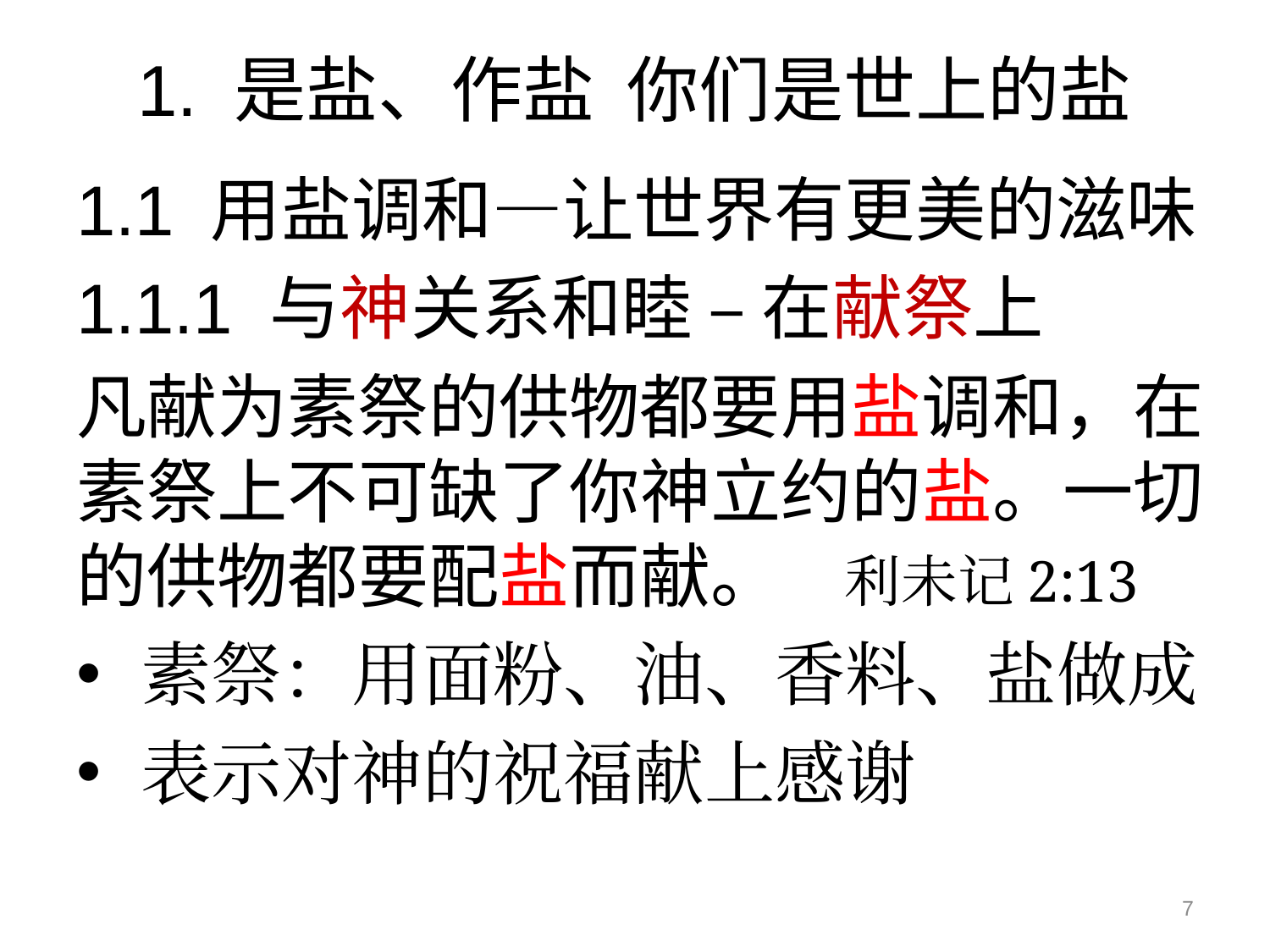

# 1. 是盐、作盐  你们是世上的盐
1.1 用盐调和—让世界有更美的滋味
1.1.1 与神关系和睦 – 在献祭上
凡献为素祭的供物都要用盐调和，在素祭上不可缺了你神立约的盐。一切的供物都要配盐而献。    利未记2:13
素祭：用面粉、油、香料、盐做成
表示对神的祝福献上感谢
7